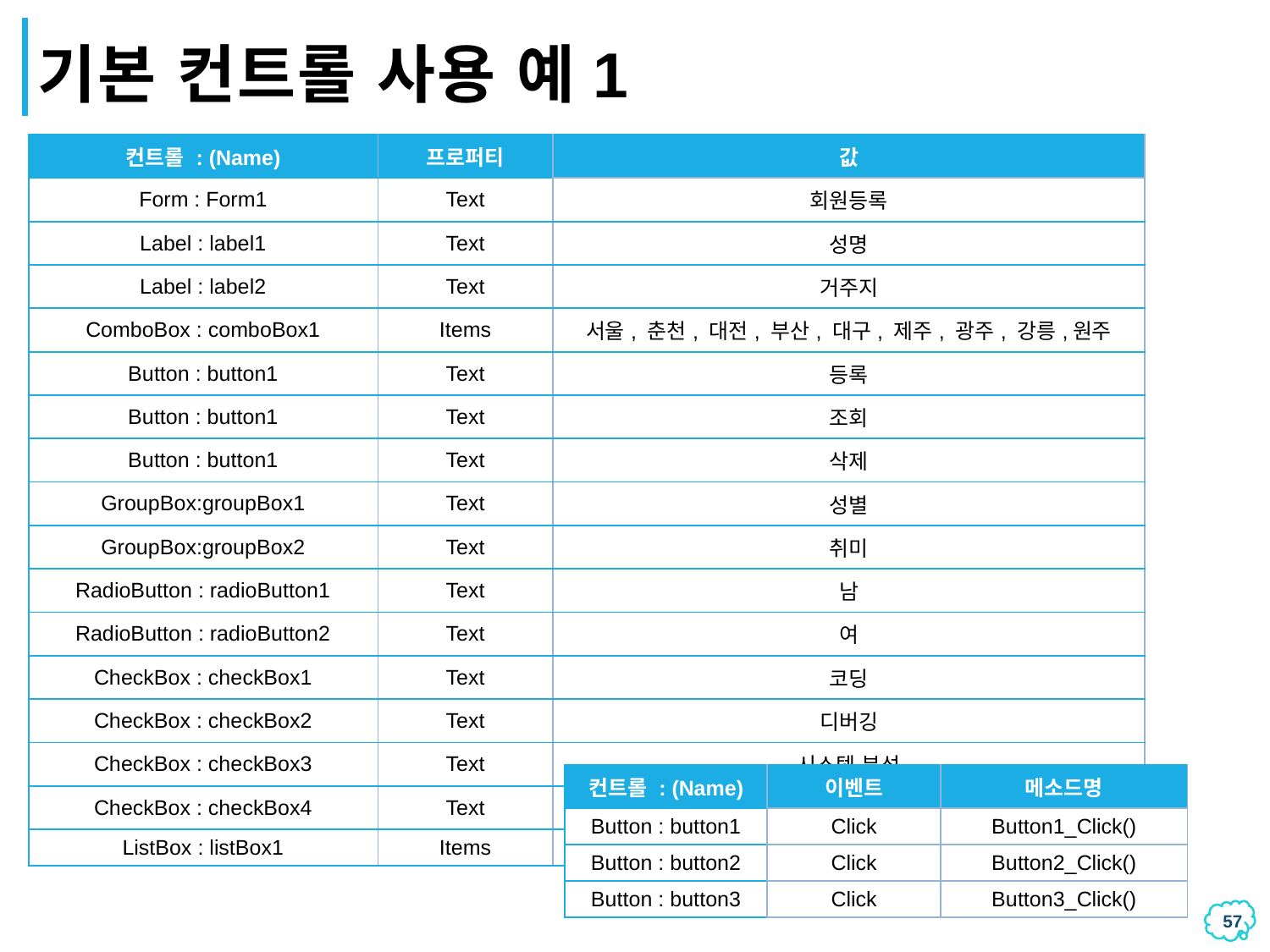

# 기본 컨트롤 사용 예1
| 컨트롤 : (Name) | 프로퍼티 | 값 |
| --- | --- | --- |
| Form : Form1 | Text | 회원등록 |
| Label : label1 | Text | 성명 |
| Label : label2 | Text | 거주지 |
| ComboBox : comboBox1 | Items | 서울, 춘천, 대전, 부산, 대구, 제주, 광주, 강릉,원주 |
| Button : button1 | Text | 등록 |
| Button : button1 | Text | 조회 |
| Button : button1 | Text | 삭제 |
| GroupBox:groupBox1 | Text | 성별 |
| GroupBox:groupBox2 | Text | 취미 |
| RadioButton : radioButton1 | Text | 남 |
| RadioButton : radioButton2 | Text | 여 |
| CheckBox : checkBox1 | Text | 코딩 |
| CheckBox : checkBox2 | Text | 디버깅 |
| CheckBox : checkBox3 | Text | 시스템 분석 |
| CheckBox : checkBox4 | Text | 알고리즘 |
| ListBox : listBox1 | Items |  |
| 컨트롤 : (Name) | 이벤트 | 메소드명 |
| --- | --- | --- |
| Button : button1 | Click | Button1\_Click() |
| Button : button2 | Click | Button2\_Click() |
| Button : button3 | Click | Button3\_Click() |
57